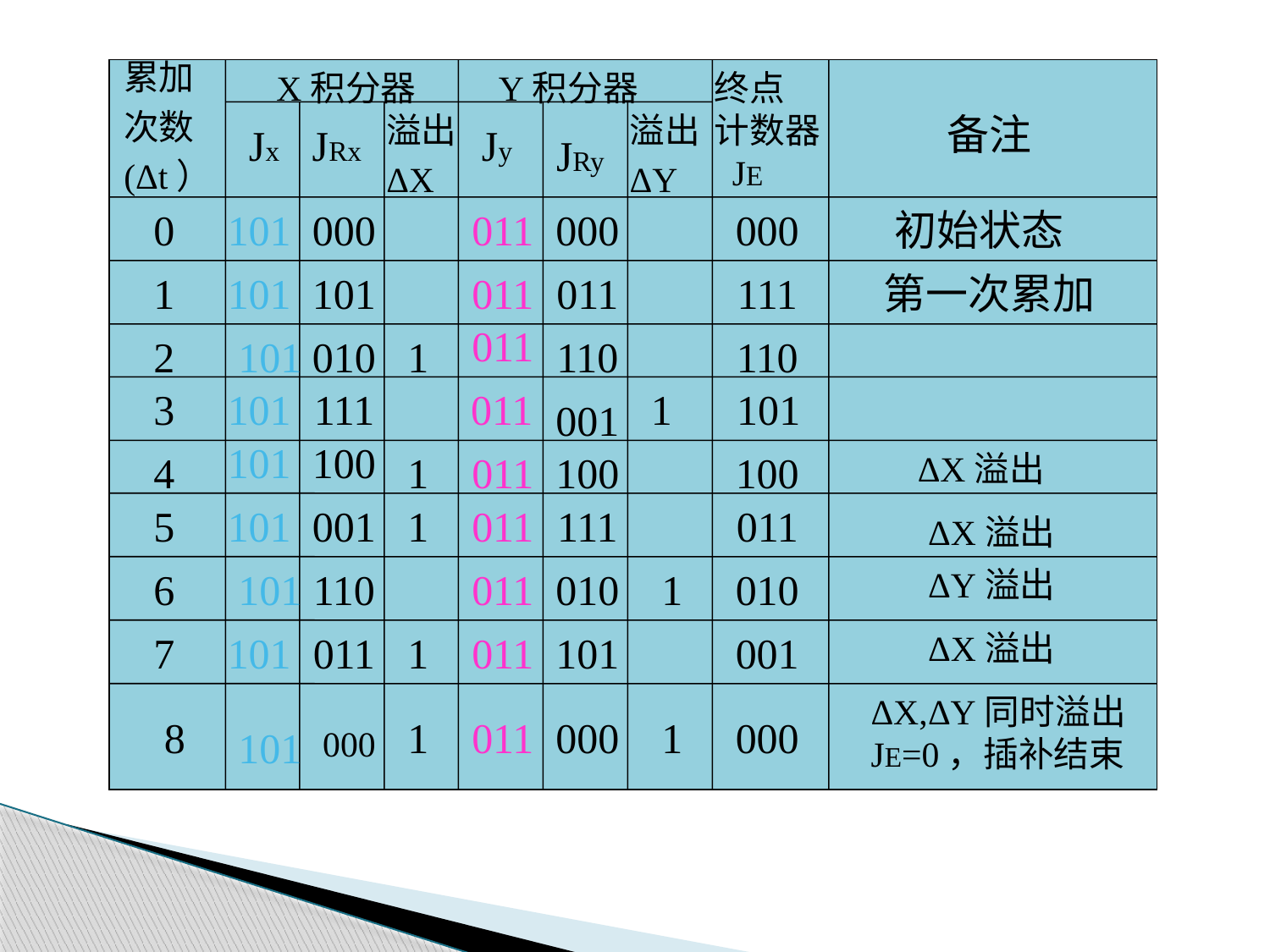

累加
次数
(Δt）

X积分器

Y积分器
终点
计数器
  JE

溢出
ΔX

溢出
ΔY

备注
 Jx
JRx
 Jy
JRy

0
101
000
011
000
000
初始状态

1
101
101
011
011
111
第一次累加
011

2
101
010
1
110
110

3
101
111
011
1
101
001
101
100

4
1
011
100
100
ΔX溢出

5
101
001
1
011
111
011
ΔX溢出

6
101
110
011
010
1
010
ΔY溢出

7
101
011
1
011
101
001
ΔX溢出

ΔX,ΔY同时溢出
JE=0，插补结束
8
1
011
000
1
000
101
000